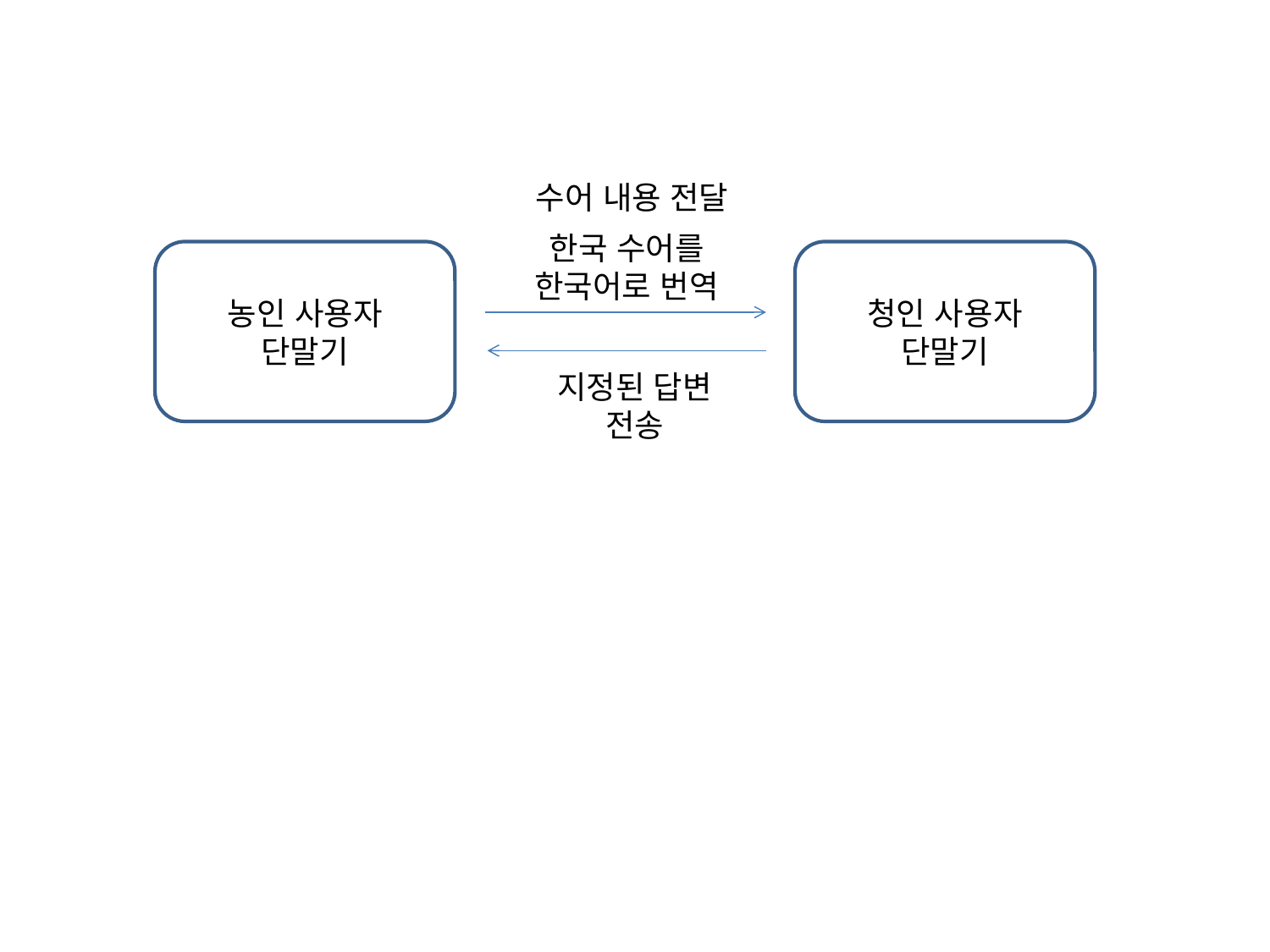

수어 내용 전달
한국 수어를
한국어로 번역
농인 사용자
단말기
청인 사용자
단말기
지정된 답변
전송